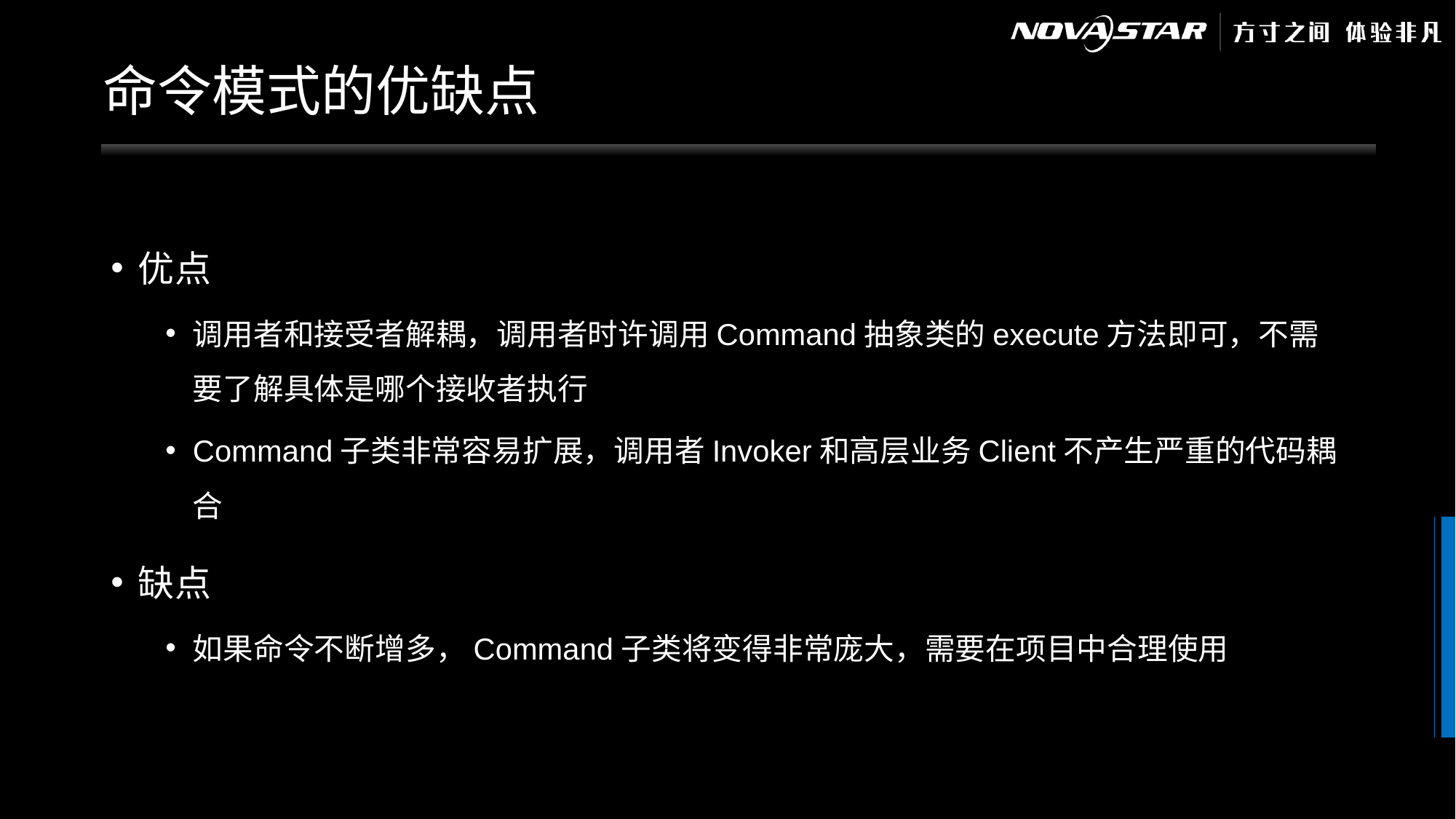

# 命令模式的优缺点

优点
调用者和接受者解耦，调用者时许调用Command抽象类的execute方法即可，不需要了解具体是哪个接收者执行
Command子类非常容易扩展，调用者Invoker和高层业务Client不产生严重的代码耦合
缺点
如果命令不断增多，Command子类将变得非常庞大，需要在项目中合理使用